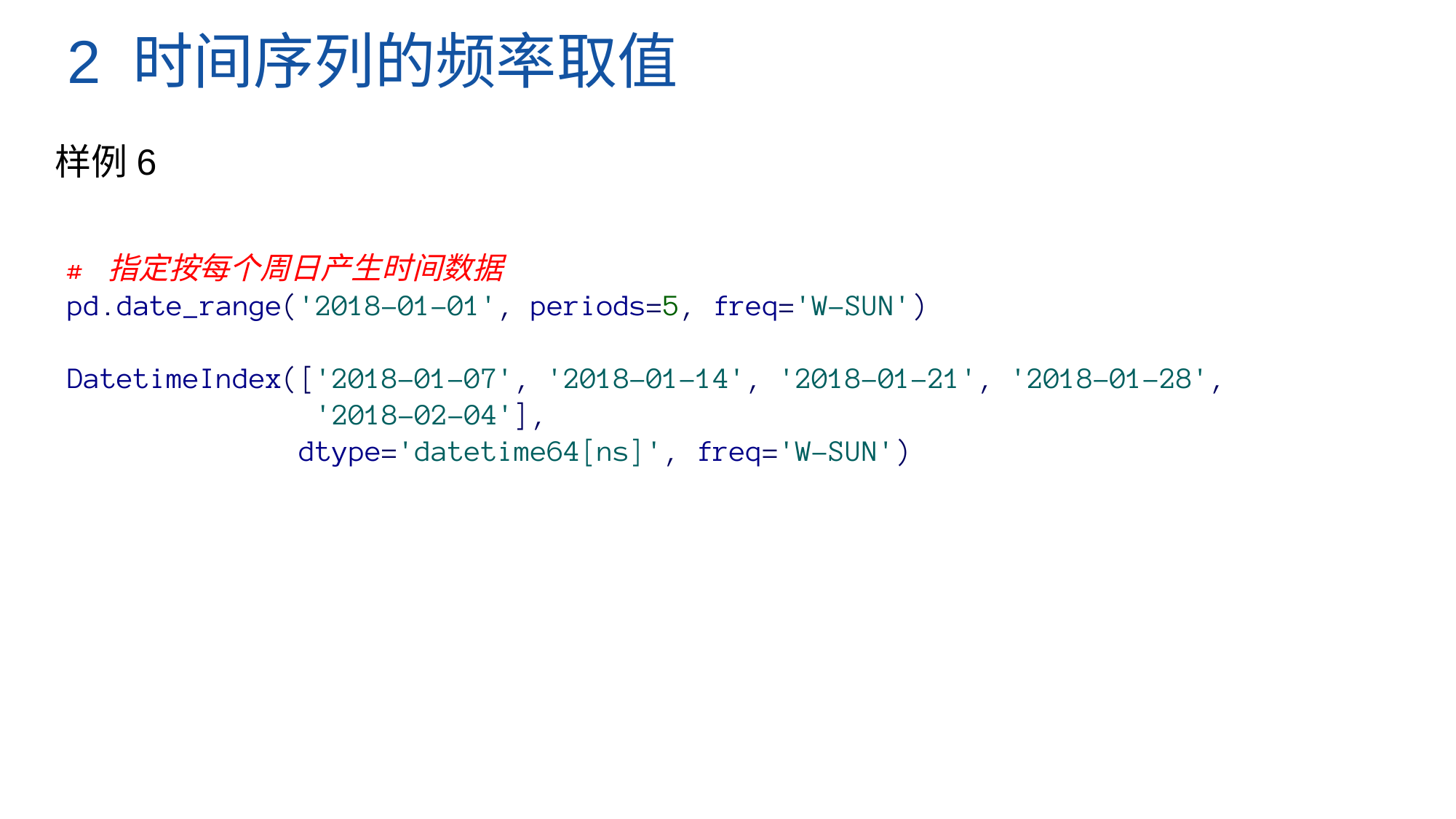

2 时间序列的频率取值
样例6
# 指定按每个周日产生时间数据
pd.date_range('2018-01-01', periods=5, freq='W-SUN')

DatetimeIndex(['2018-01-07', '2018-01-14', '2018-01-21', '2018-01-28',
               '2018-02-04'],
              dtype='datetime64[ns]', freq='W-SUN')